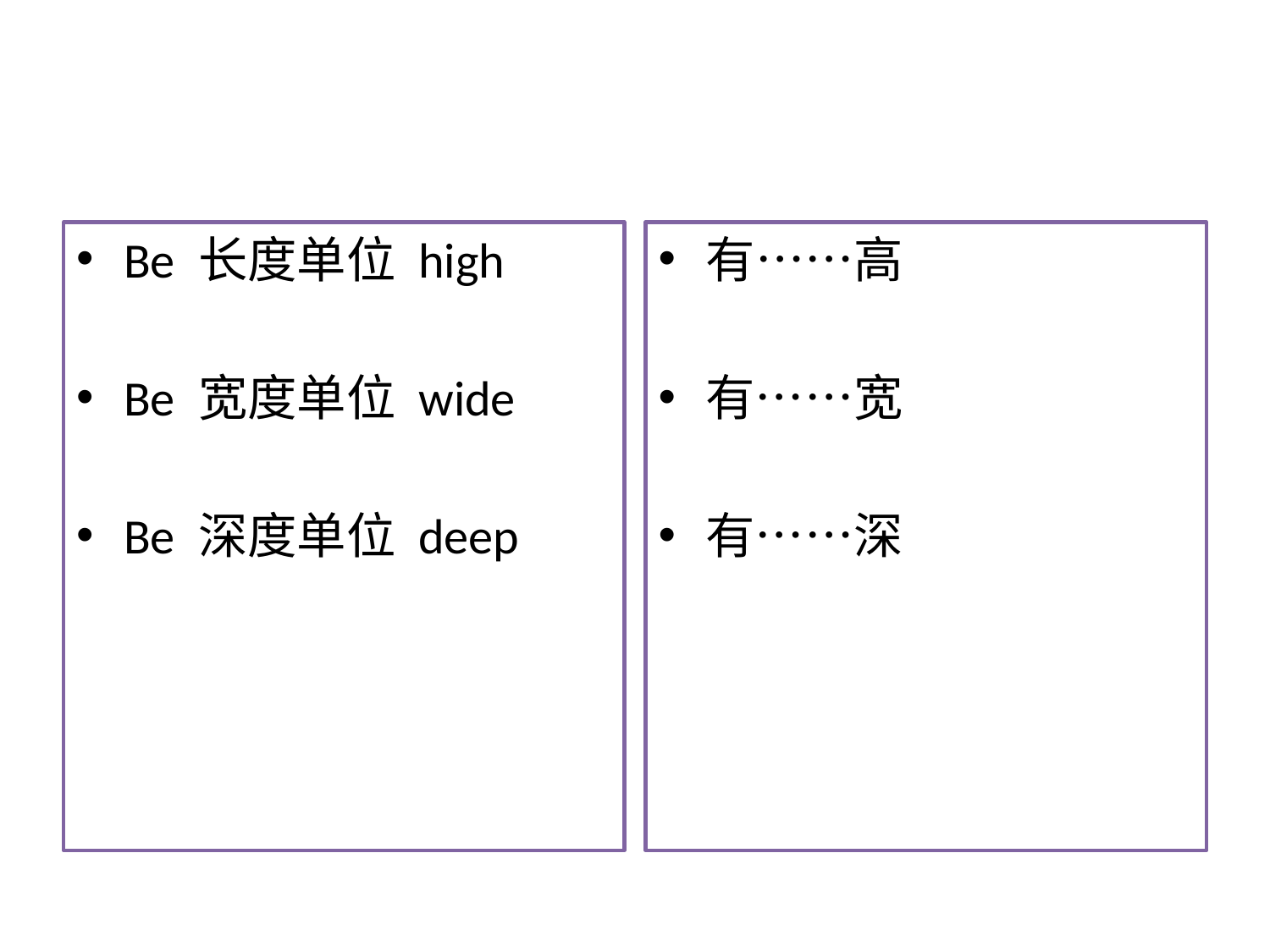

#
Be 长度单位 high

Be 宽度单位 wide

Be 深度单位 deep
有……高

有……宽

有……深